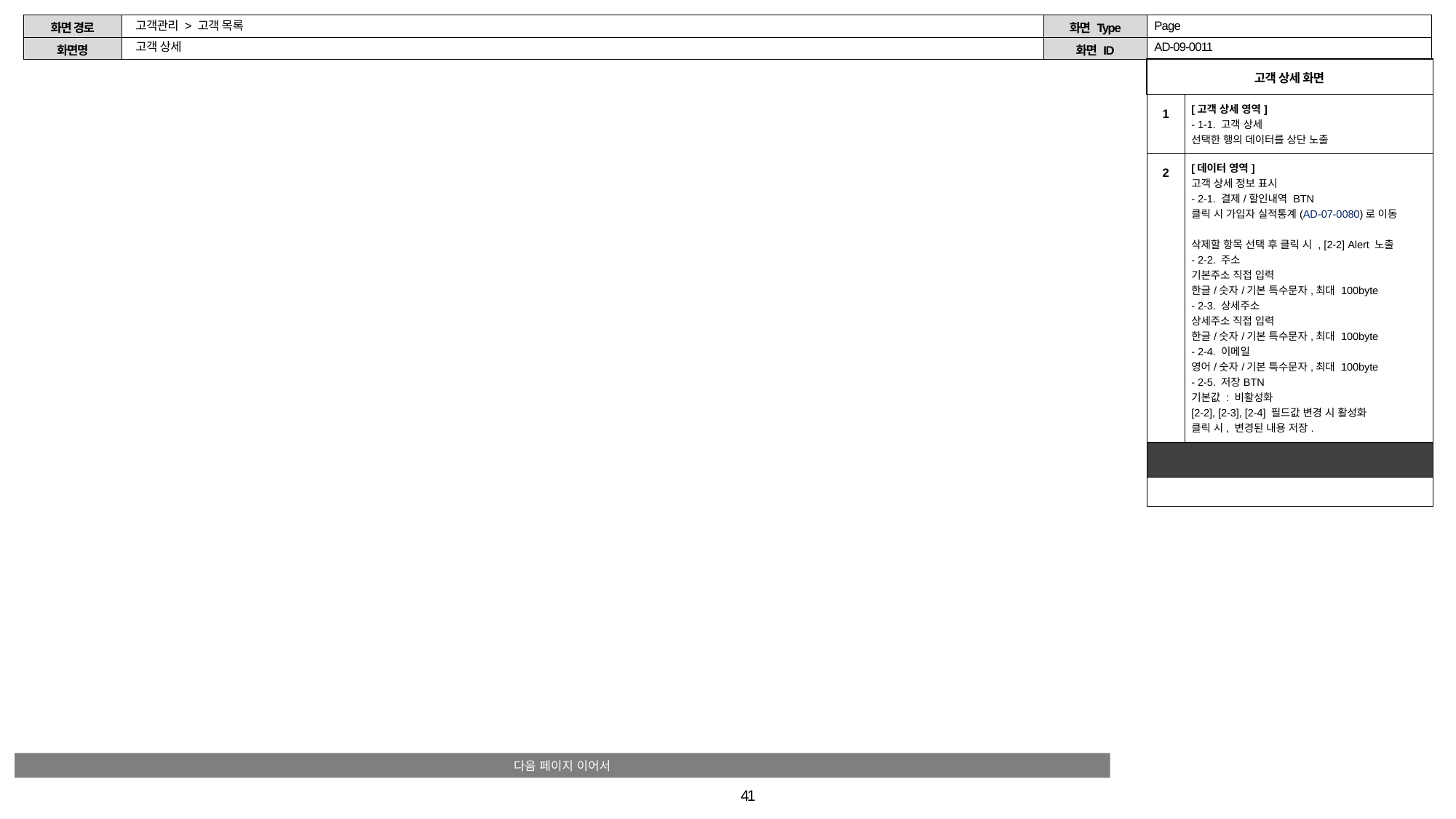

고객관리 > 고객 목록
Page
고객 상세
AD-09-0011
| 고객 상세 화면 |  |
| --- | --- |
| 1 | [고객 상세 영역] - 1-1. 고객 상세 선택한 행의 데이터를 상단 노출 |
| 2 | [데이터 영역] 고객 상세 정보 표시 - 2-1. 결제/할인내역 BTN 클릭 시 가입자 실적통계(AD-07-0080)로 이동 삭제할 항목 선택 후 클릭 시 , [2-2] Alert 노출 - 2-2. 주소 기본주소 직접 입력 한글/숫자/기본 특수문자,최대 100byte - 2-3. 상세주소 상세주소 직접 입력 한글/숫자/기본 특수문자,최대 100byte - 2-4. 이메일 영어/숫자/기본 특수문자,최대 100byte - 2-5. 저장BTN 기본값 : 비활성화 [2-2], [2-3], [2-4] 필드값 변경 시 활성화 클릭 시, 변경된 내용 저장. |
| Note |  |
|  |  |
| Alert / Confirm / Validation |  |
| --- | --- |
| 1 | 1-7. 조회값 없음 조건에 맞는 데이터가 없습니다. |
| 2 | 2-1. 삭제 선택한 항목을 삭제하시겠습니까? 예 : 선택 항목 삭제 처리 후 목록 화면으로 이동   아니오 : Confirm 종료. 현 페이지 유지 2-2. csv다운로드 Csv로 다운로드하시겠습니까? 예 : 파일관리자 팝업 노출 아니오 : Confirm 종료. 현 페이지 유지 2-3. 엑셀다운로드 엑셀로 다운로드하시겠습니까? 예 : 파일관리자 팝업 노출 아니오 : Confirm 종료. 현 페이지 유지 |
| 고객 상세 화면 |  |
| --- | --- |
| 1 | [고객 상세 영역] - 1-1. 고객 상세 선택한 행의 데이터를 상단 노출 |
| 2 | [데이터 영역] 고객 상세 정보 표시 - 2-1. 결제/할인내역 BTN 클릭 시 가입자 실적통계(AD-07-0080)로 이동 삭제할 항목 선택 후 클릭 시 , [2-2] Alert 노출 - 2-2. 주소 기본주소 직접 입력 - 2-3. 상세주소 |
| Note |  |
| [페이징] 20개씩 페이징 처리 |  |